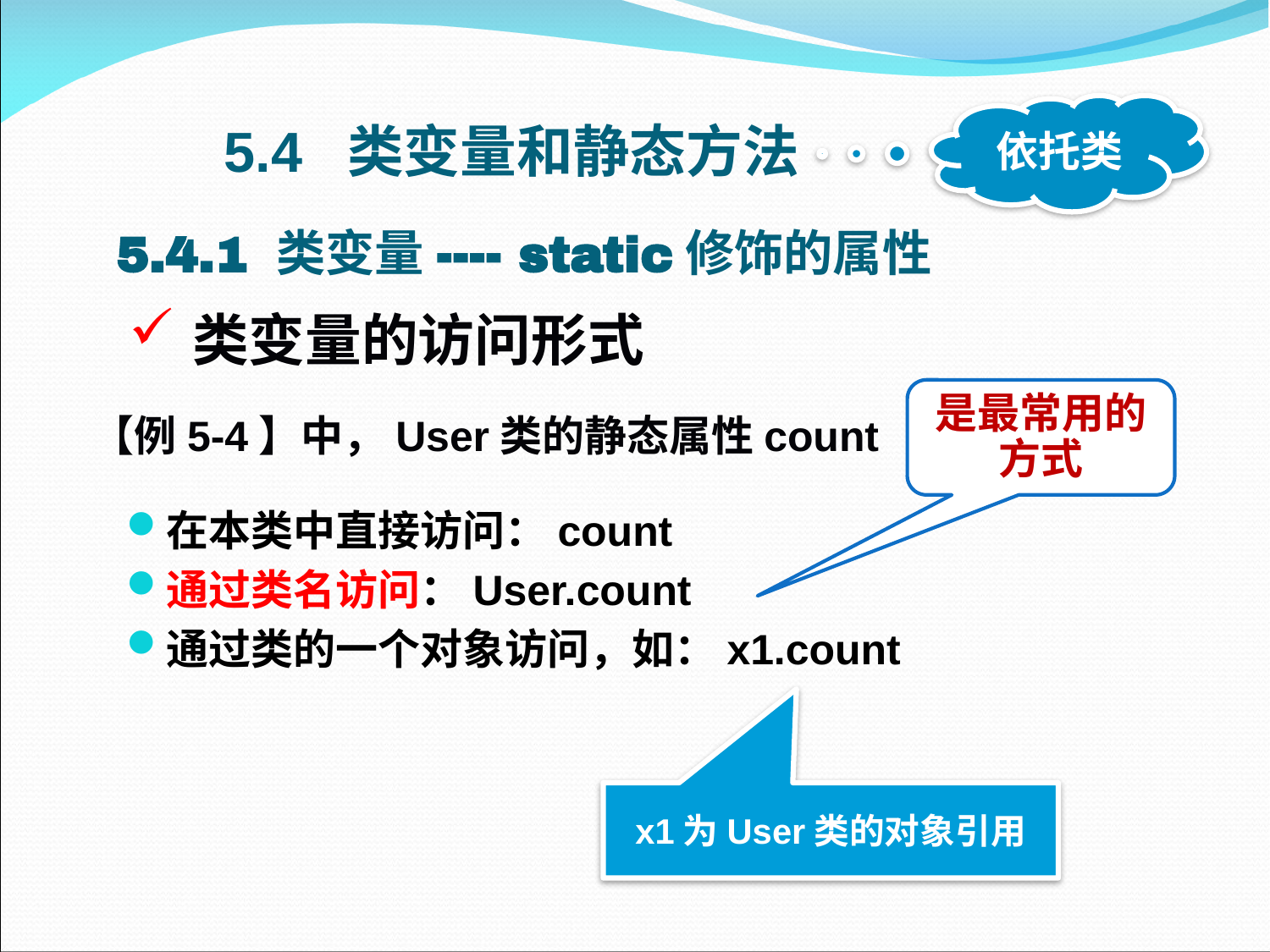

5.4  类变量和静态方法
依托类
# 5.4.1 类变量---- static修饰的属性
类变量的访问形式
是最常用的方式
【例5-4】中，User类的静态属性count
在本类中直接访问：count
通过类名访问：User.count
通过类的一个对象访问，如：x1.count
x1为User类的对象引用